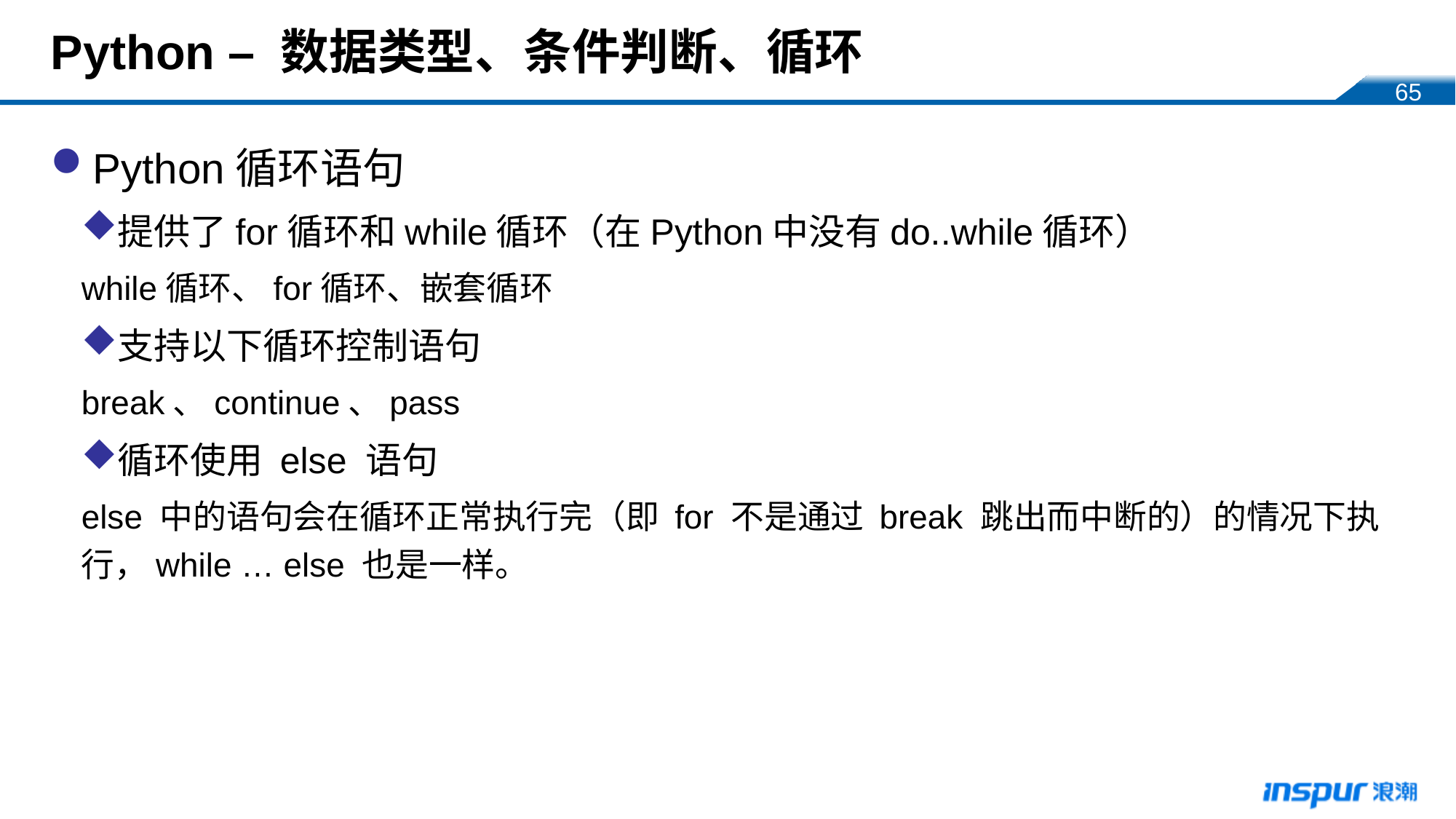

# Python – 数据类型、条件判断、循环
Python循环语句
提供了for循环和while循环（在Python中没有do..while循环）
while循环、for循环、嵌套循环
支持以下循环控制语句
break、continue、pass
循环使用 else 语句
else 中的语句会在循环正常执行完（即 for 不是通过 break 跳出而中断的）的情况下执行，while … else 也是一样。